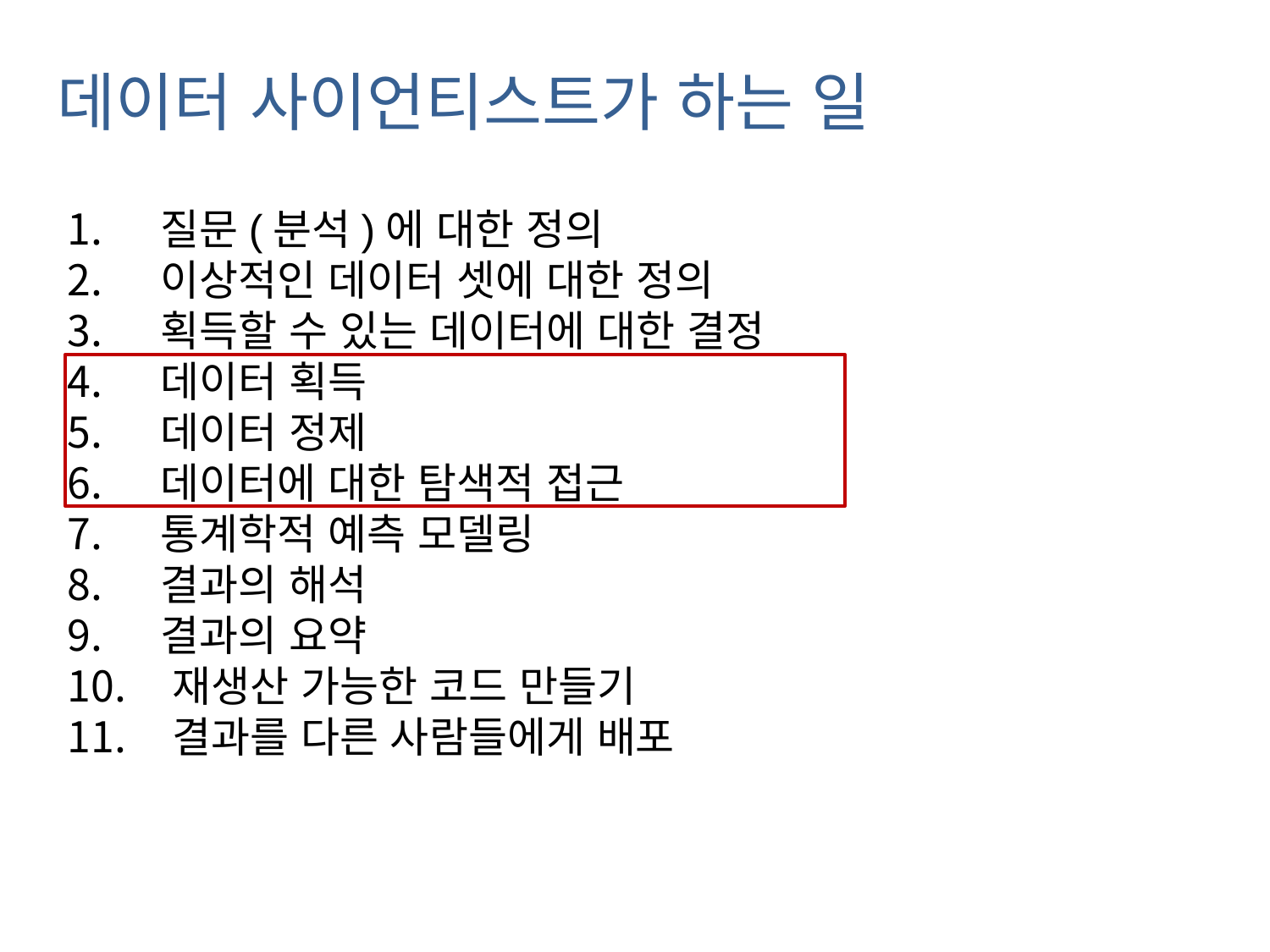

데이터 사이언티스트가 하는 일
   질문(분석)에 대한 정의
   이상적인 데이터 셋에 대한 정의
   획득할 수 있는 데이터에 대한 결정
   데이터 획득
   데이터 정제
   데이터에 대한 탐색적 접근
   통계학적 예측 모델링
   결과의 해석
   결과의 요약
   재생산 가능한 코드 만들기
   결과를 다른 사람들에게 배포